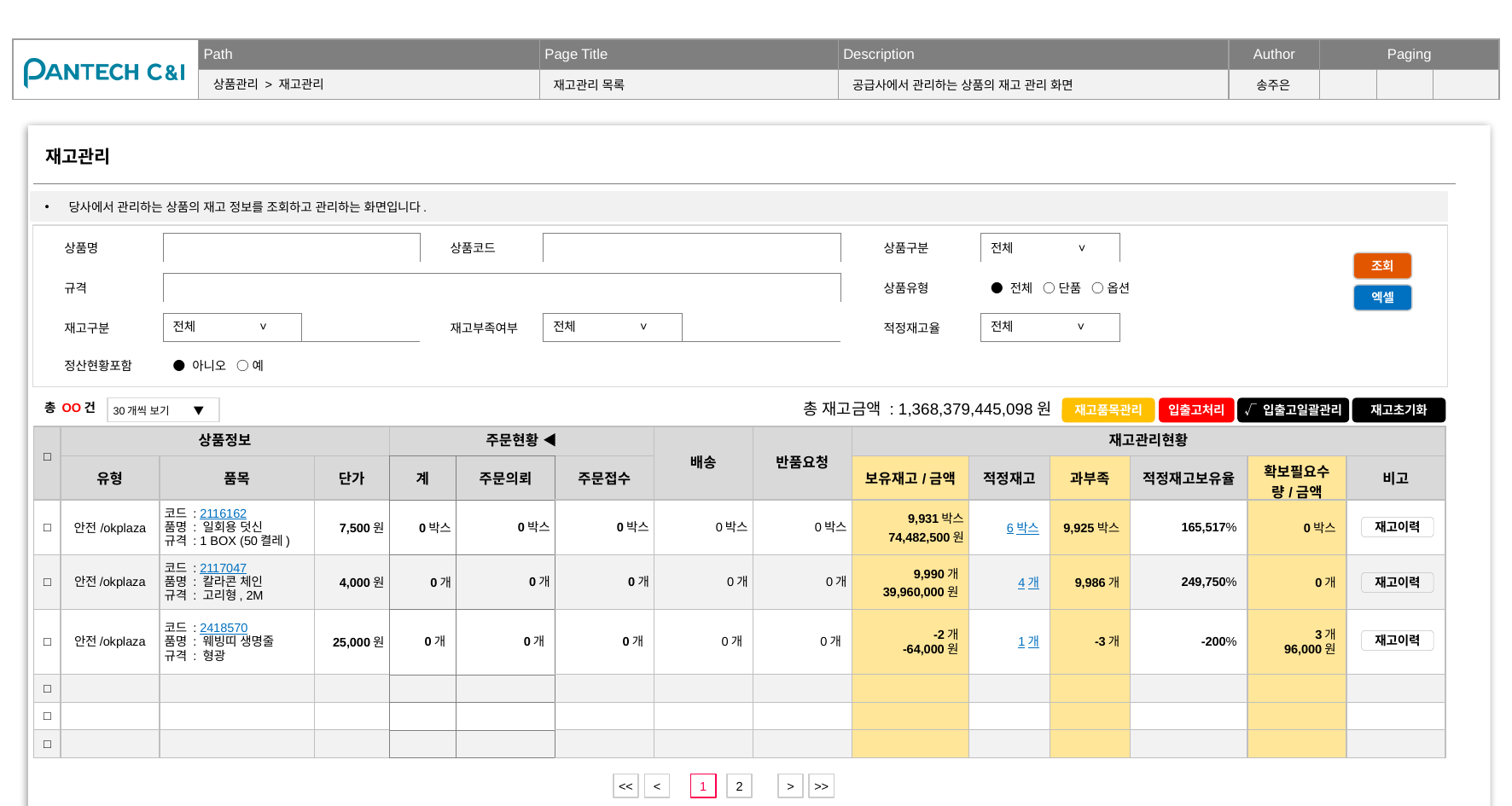

상품관리 > 재고관리

재고관리 목록
공급사에서 관리하는 상품의 재고 관리 화면
송주은

| 재고관리 |
| --- |
당사에서 관리하는 상품의 재고 정보를 조회하고 관리하는 화면입니다.

| 상품명 |  |  |  | 상품코드 |  |  |  | 상품구분 | 전체 ˅ |  |
| --- | --- | --- | --- | --- | --- | --- | --- | --- | --- | --- |
|  |  |  |  |  |  |  |  |  |  |  |
| 규격 |  |  |  |  |  |  |  | 상품유형 | ● 전체 ○ 단품 ○ 옵션 |  |
|  |  |  |  |  |  |  |  |  |  |  |
| 재고구분 | 전체 ˅ |  |  | 재고부족여부 | 전체 ˅ |  |  | 적정재고율 | 전체 ˅ |  |
|  |  |  |  |  |  |  |  |  |  |  |
| 정산현황포함 | ● 아니오 ○ 예 |  |  |  |  |  |  |  |  |  |
조회
엑셀
총 OO건
총 재고금액 : 1,368,379,445,098원
| 30개씩 보기        ▼ |
| --- |
재고품목관리
입출고처리
√ 입출고일괄관리
재고초기화
| □ | 상품정보 |  |  | 주문현황 ◀ |  |  | 배송 | 반품요청 | 재고관리현황 |  |  |  |  |  |
| --- | --- | --- | --- | --- | --- | --- | --- | --- | --- | --- | --- | --- | --- | --- |
|  | 유형 | 품목 | 단가 | 계 | 주문의뢰 | 주문접수 |  |  | 보유재고/금액 | 적정재고 | 과부족 | 적정재고보유율 | 확보필요수량/금액 | 비고 |
| □ | 안전/okplaza | 코드 : 2116162 품명 : 일회용 덧신 규격 : 1 BOX (50켤레) | 7,500원 | 0박스 | 0박스 | 0박스 | 0박스 | 0박스 | 9,931박스 74,482,500원 | 6박스 | 9,925박스 | 165,517% | 0박스 |  |
| □ | 안전/okplaza | 코드 : 2117047 품명 : 칼라콘 체인 규격 : 고리형, 2M | 4,000원 | 0개 | 0개 | 0개 | 0개 | 0개 | 9,990개 39,960,000원 | 4개 | 9,986개 | 249,750% | 0개 |  |
| □ | 안전/okplaza | 코드 : 2418570 품명 : 웨빙띠 생명줄 규격 : 형광 | 25,000원 | 0개 | 0개 | 0개 | 0개 | 0개 | -2개 -64,000원 | 1개 | -3개 | -200% | 3개 96,000원 |  |
| □ |  |  |  |  |  |  |  |  |  |  |  |  |  |  |
| □ |  |  |  |  |  |  |  |  |  |  |  |  |  |  |
| □ |  |  |  |  |  |  |  |  |  |  |  |  |  |  |
재고이력
재고이력
재고이력
<<
<
1
2
>
>>